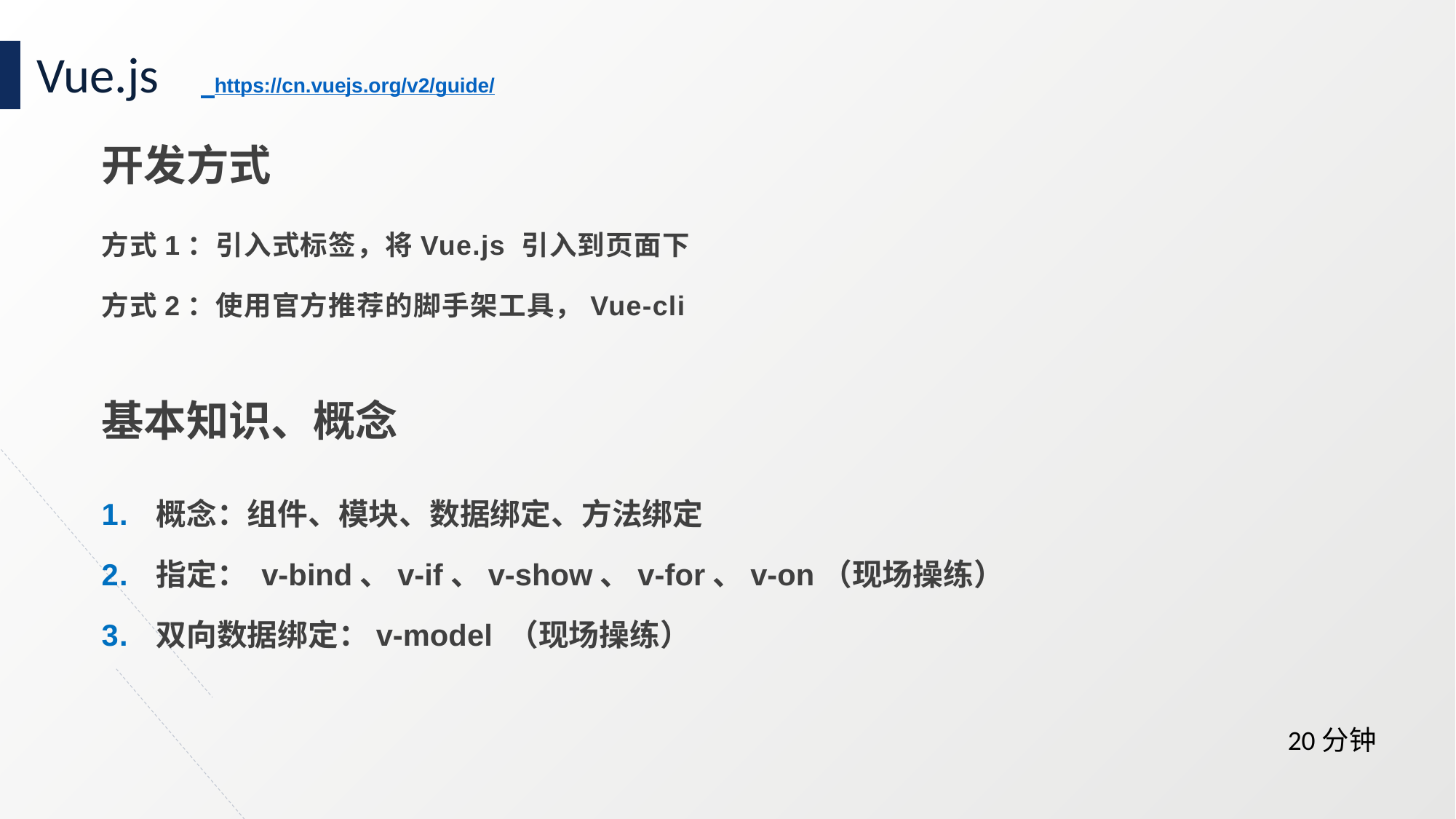

# Vue.js	 https://cn.vuejs.org/v2/guide/
开发方式
方式1：引入式标签，将Vue.js 引入到页面下

方式2：使用官方推荐的脚手架工具，Vue-cli
基本知识、概念
概念：组件、模块、数据绑定、方法绑定

指定： v-bind、v-if、v-show、v-for、v-on（现场操练）

双向数据绑定：v-model （现场操练）
20分钟